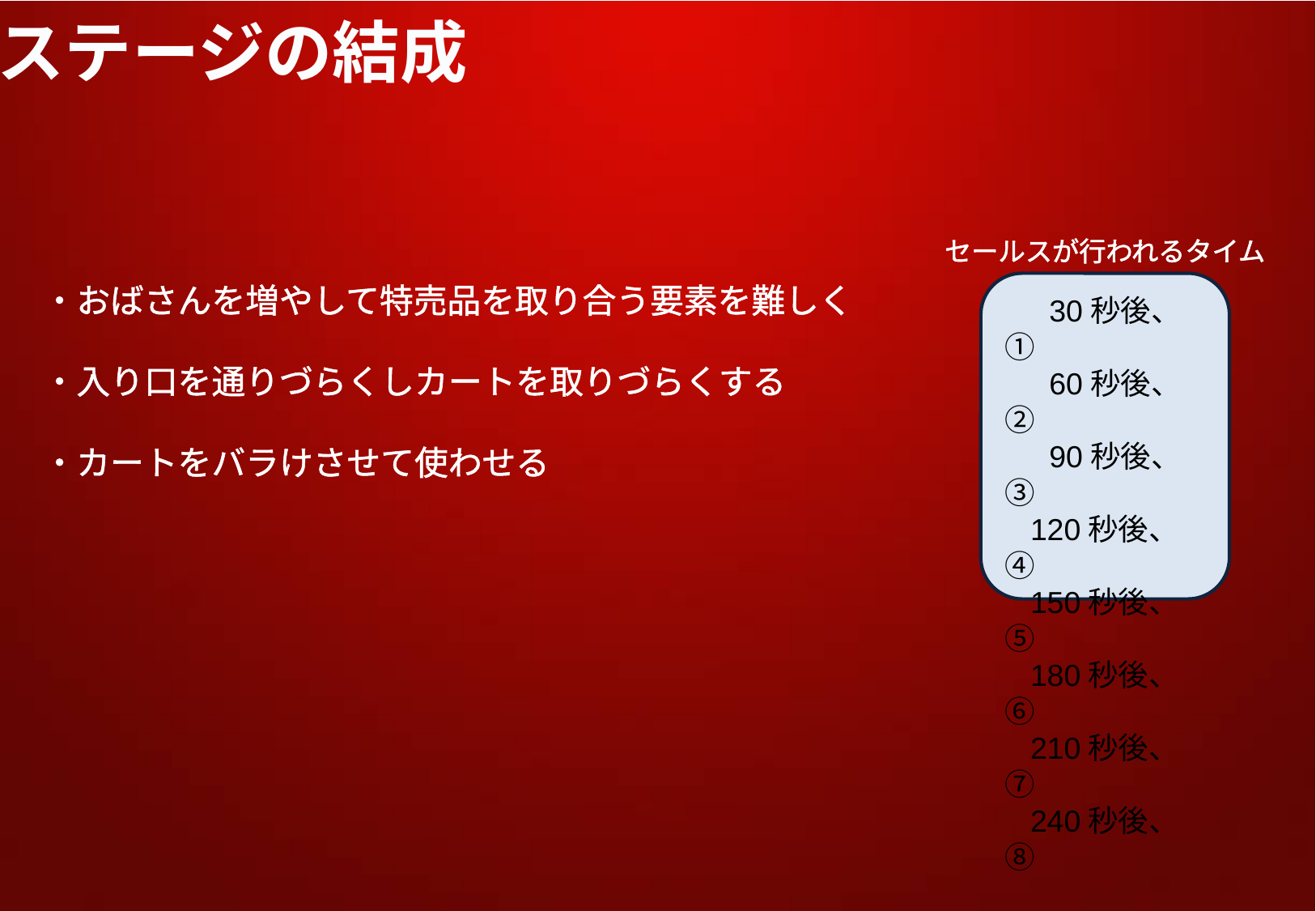

ステージの結成
セールスが行われるタイム
・おばさんを増やして特売品を取り合う要素を難しく

・入り口を通りづらくしカートを取りづらくする

・カートをバラけさせて使わせる

　 30秒後、①
　 60秒後、②
　 90秒後、③
   120秒後、④
   150秒後、⑤
   180秒後、⑥
   210秒後、⑦
   240秒後、⑧